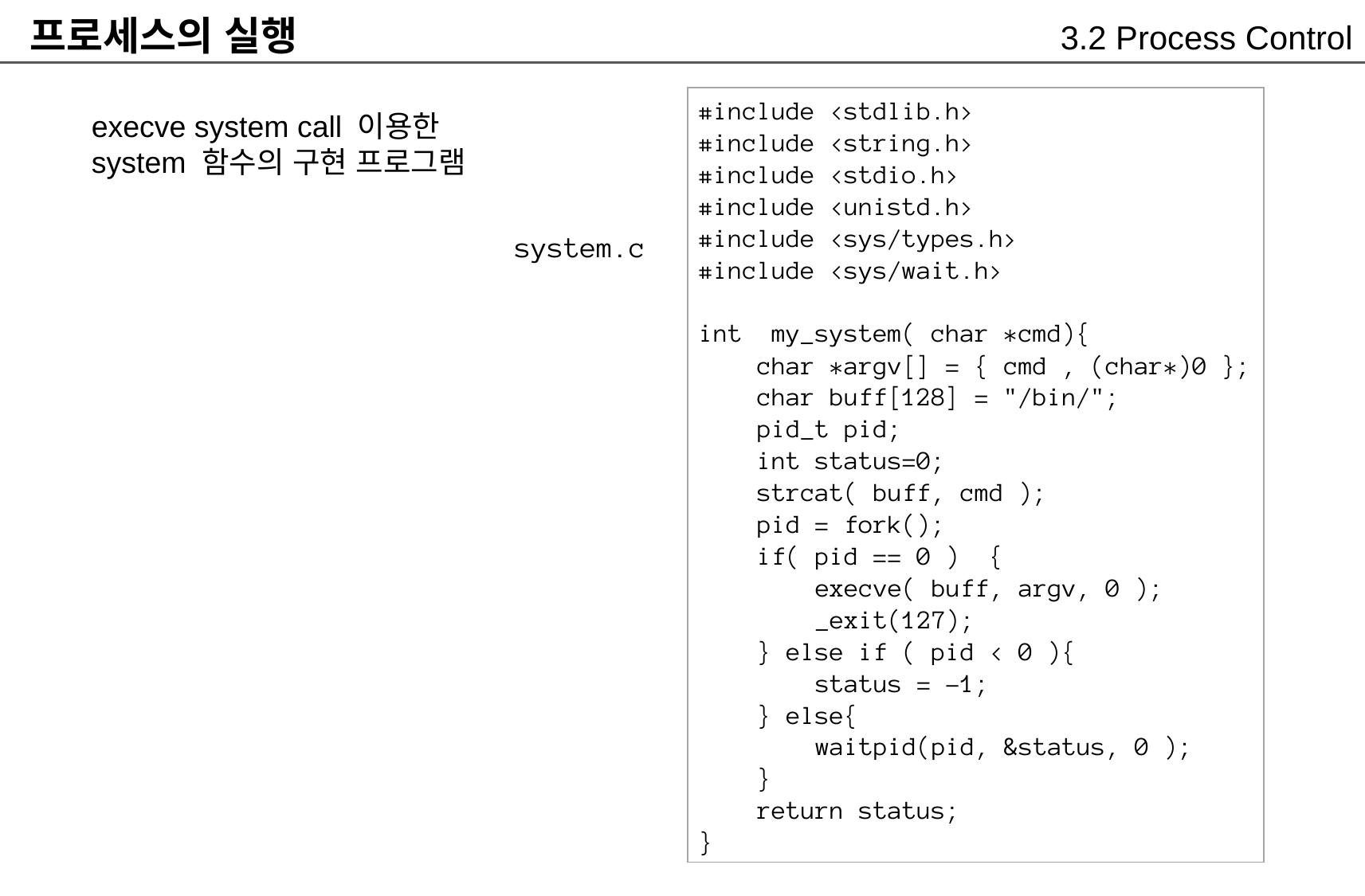

# 프로세스의 실행
3.2 Process Control

#include <stdlib.h>
#include <string.h>
#include <stdio.h>
#include <unistd.h>
#include <sys/types.h>
#include <sys/wait.h>

int  my_system( char *cmd){
    char *argv[] = { cmd , (char*)0 };
    char buff[128] = "/bin/";
    pid_t pid;
    int status=0;
    strcat( buff, cmd );
    pid = fork();
    if( pid == 0 )  {
        execve( buff, argv, 0 );
        _exit(127);
    } else if ( pid < 0 ){
        status = -1;
    } else{
        waitpid(pid, &status, 0 );
    }
    return status;
}
execve system call 이용한
system 함수의 구현 프로그램
system.c